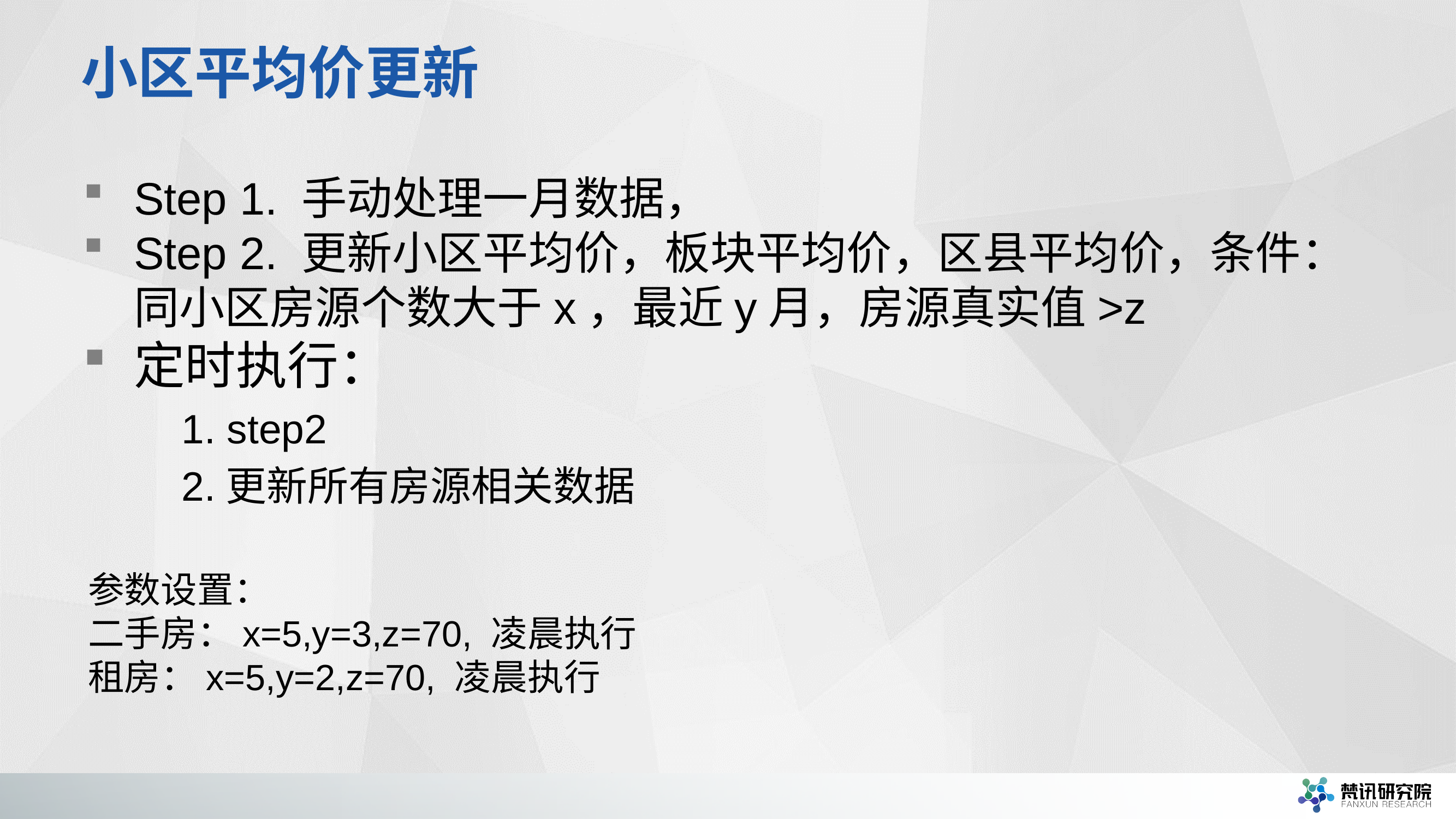

# 小区平均价更新
Step 1. 手动处理一月数据，
Step 2. 更新小区平均价，板块平均价，区县平均价，条件：同小区房源个数大于x，最近y月，房源真实值>z
定时执行：
  1. step2
  2.更新所有房源相关数据

参数设置：
二手房：x=5,y=3,z=70, 凌晨执行
租房：x=5,y=2,z=70, 凌晨执行